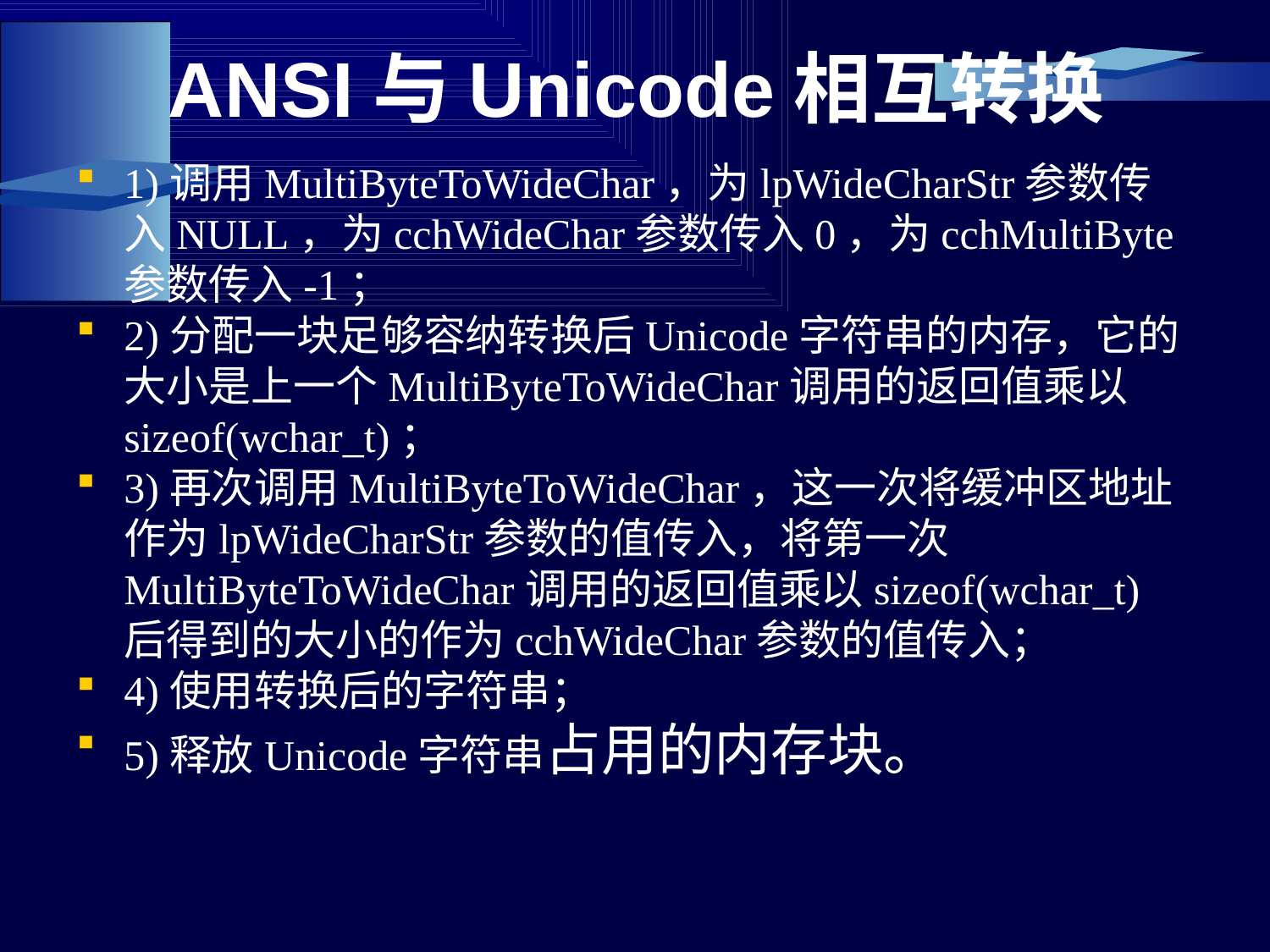

# ANSI与Unicode相互转换
1)调用MultiByteToWideChar，为lpWideCharStr参数传入NULL，为cchWideChar参数传入0，为cchMultiByte参数传入-1；
2)分配一块足够容纳转换后Unicode字符串的内存，它的大小是上一个MultiByteToWideChar调用的返回值乘以sizeof(wchar_t)；
3)再次调用MultiByteToWideChar，这一次将缓冲区地址作为lpWideCharStr参数的值传入，将第一次MultiByteToWideChar调用的返回值乘以sizeof(wchar_t) 后得到的大小的作为cchWideChar参数的值传入；
4)使用转换后的字符串；
5)释放Unicode字符串占用的内存块。